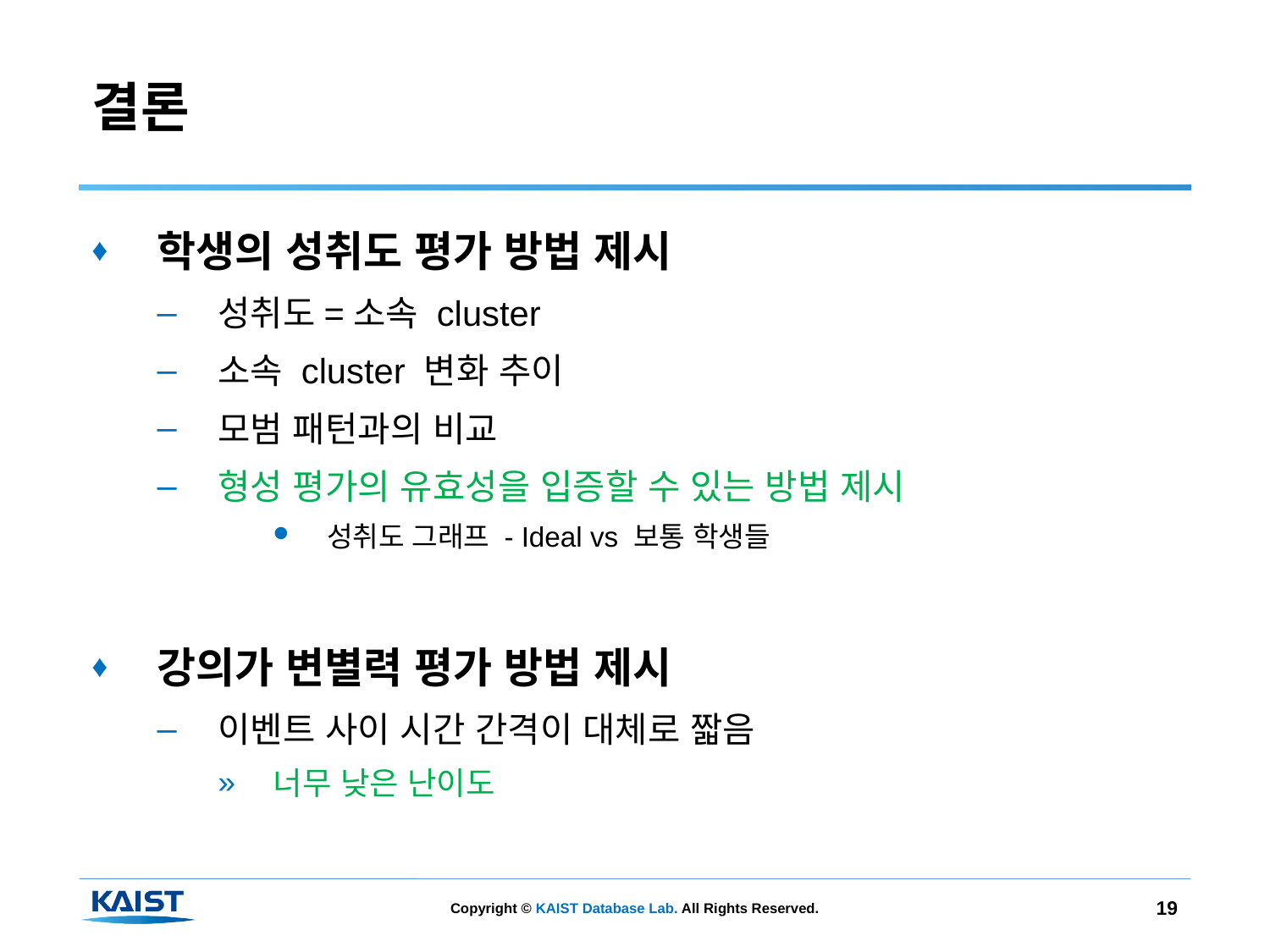

# 결론
학생의 성취도 평가 방법 제시
성취도=소속 cluster
소속 cluster 변화 추이
모범 패턴과의 비교
형성 평가의 유효성을 입증할 수 있는 방법 제시
성취도 그래프 - Ideal vs 보통 학생들

강의가 변별력 평가 방법 제시
이벤트 사이 시간 간격이 대체로 짧음
너무 낮은 난이도

19